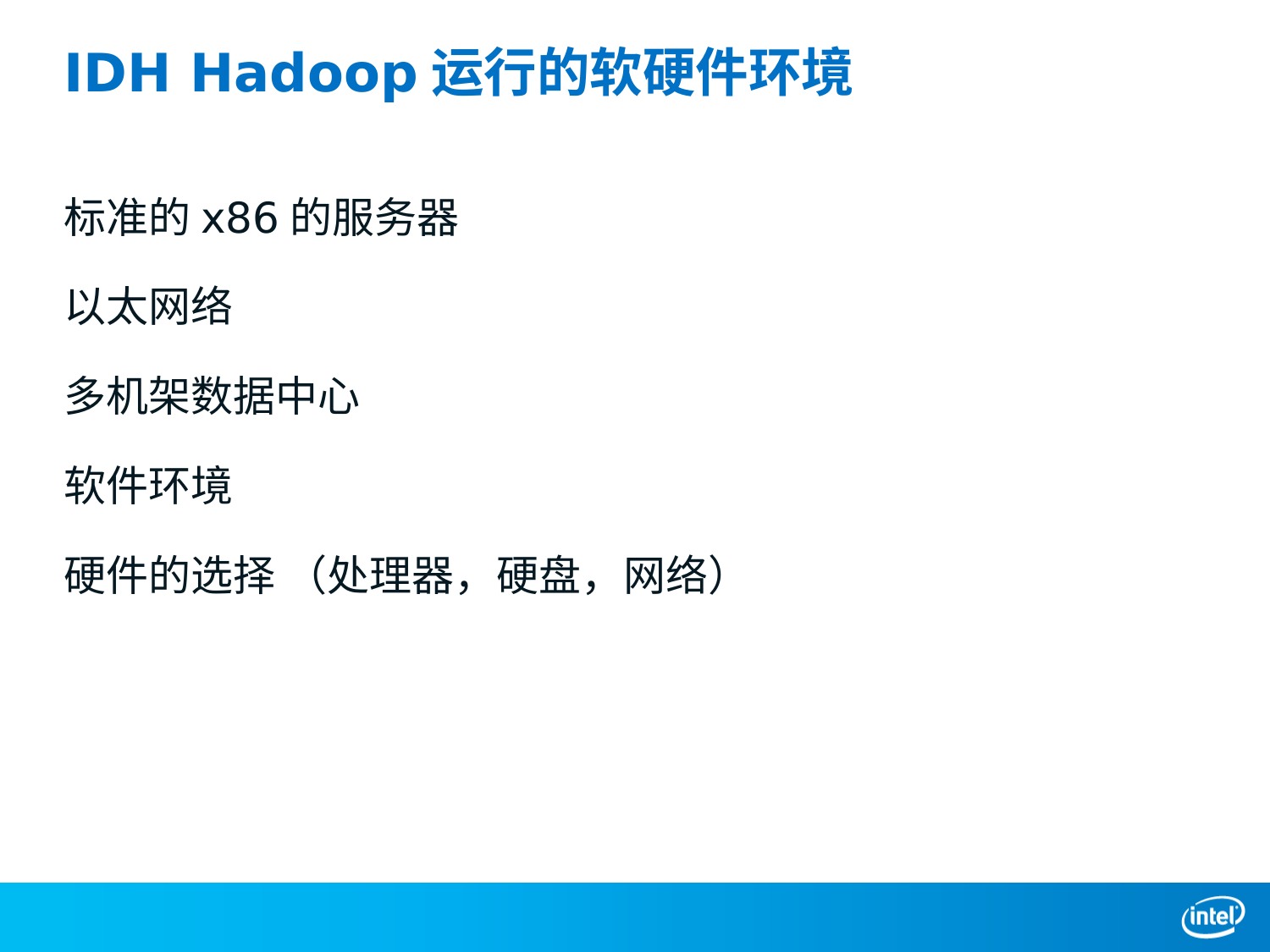

# IDH Hadoop运行的软硬件环境
标准的x86的服务器
以太网络
多机架数据中心
软件环境
硬件的选择 （处理器，硬盘，网络）